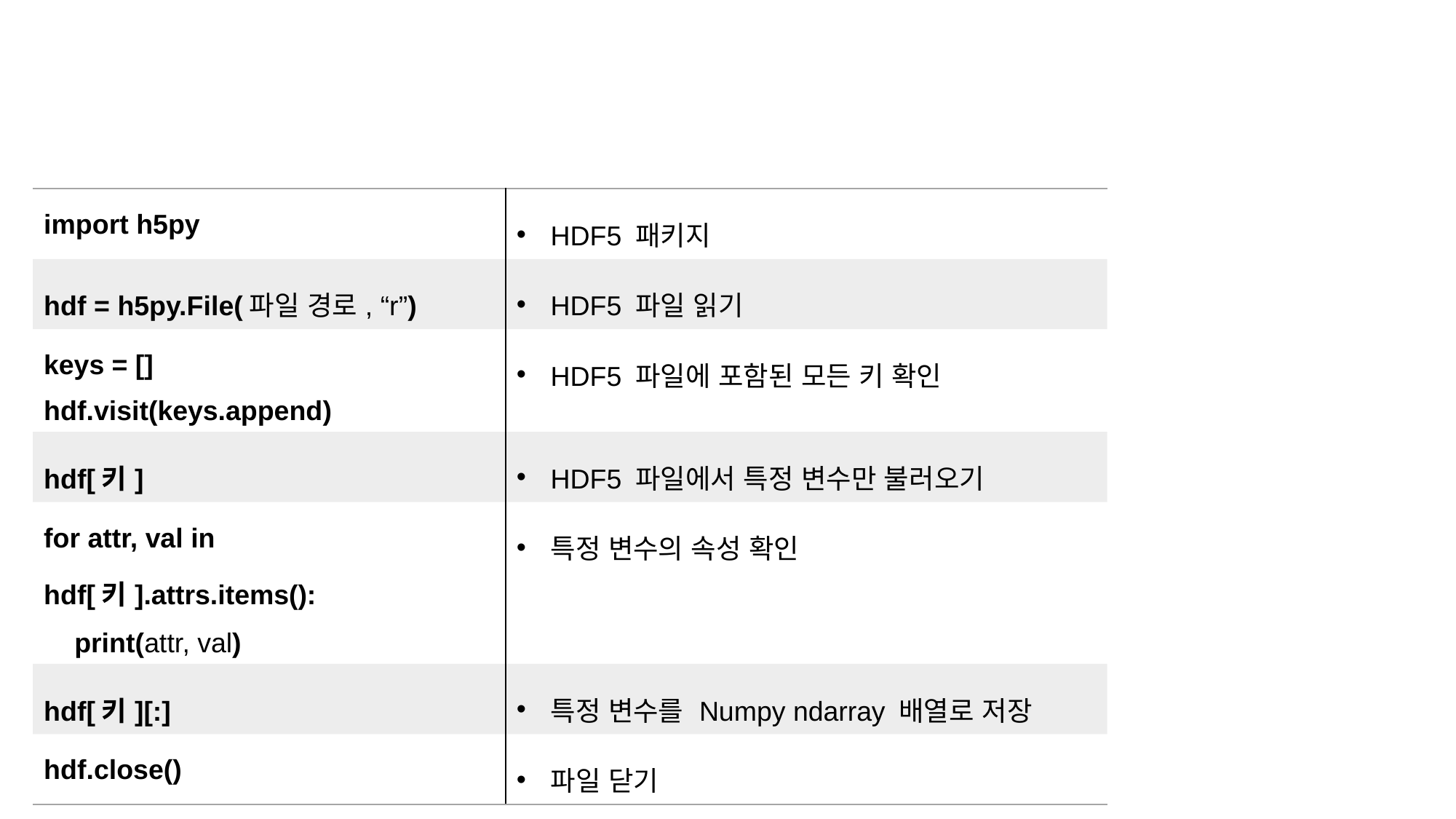

| import h5py | HDF5 패키지 |
| --- | --- |
| hdf = h5py.File(파일 경로, “r”) | HDF5 파일 읽기 |
| keys = [] hdf.visit(keys.append) | HDF5 파일에 포함된 모든 키 확인 |
| hdf[키] | HDF5 파일에서 특정 변수만 불러오기 |
| for attr, val in hdf[키].attrs.items(): print(attr, val) | 특정 변수의 속성 확인 |
| hdf[키][:] | 특정 변수를 Numpy ndarray 배열로 저장 |
| hdf.close() | 파일 닫기 |